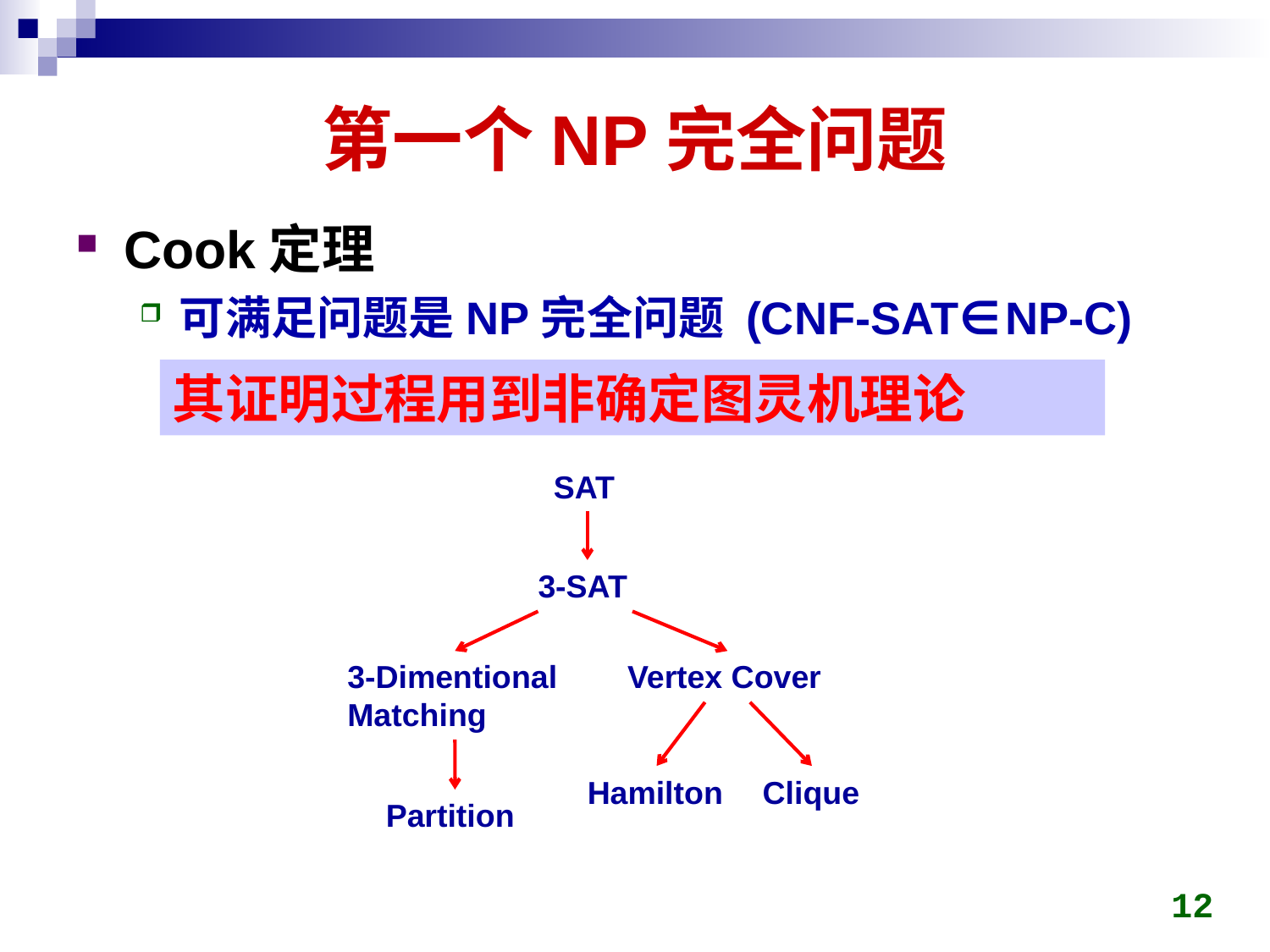

# 第一个NP完全问题
Cook定理
可满足问题是NP完全问题 (CNF-SAT∈NP-C)

其证明过程用到非确定图灵机理论
SAT
3-SAT
3-Dimentional Matching
Vertex Cover
Hamilton
Clique
Partition
12